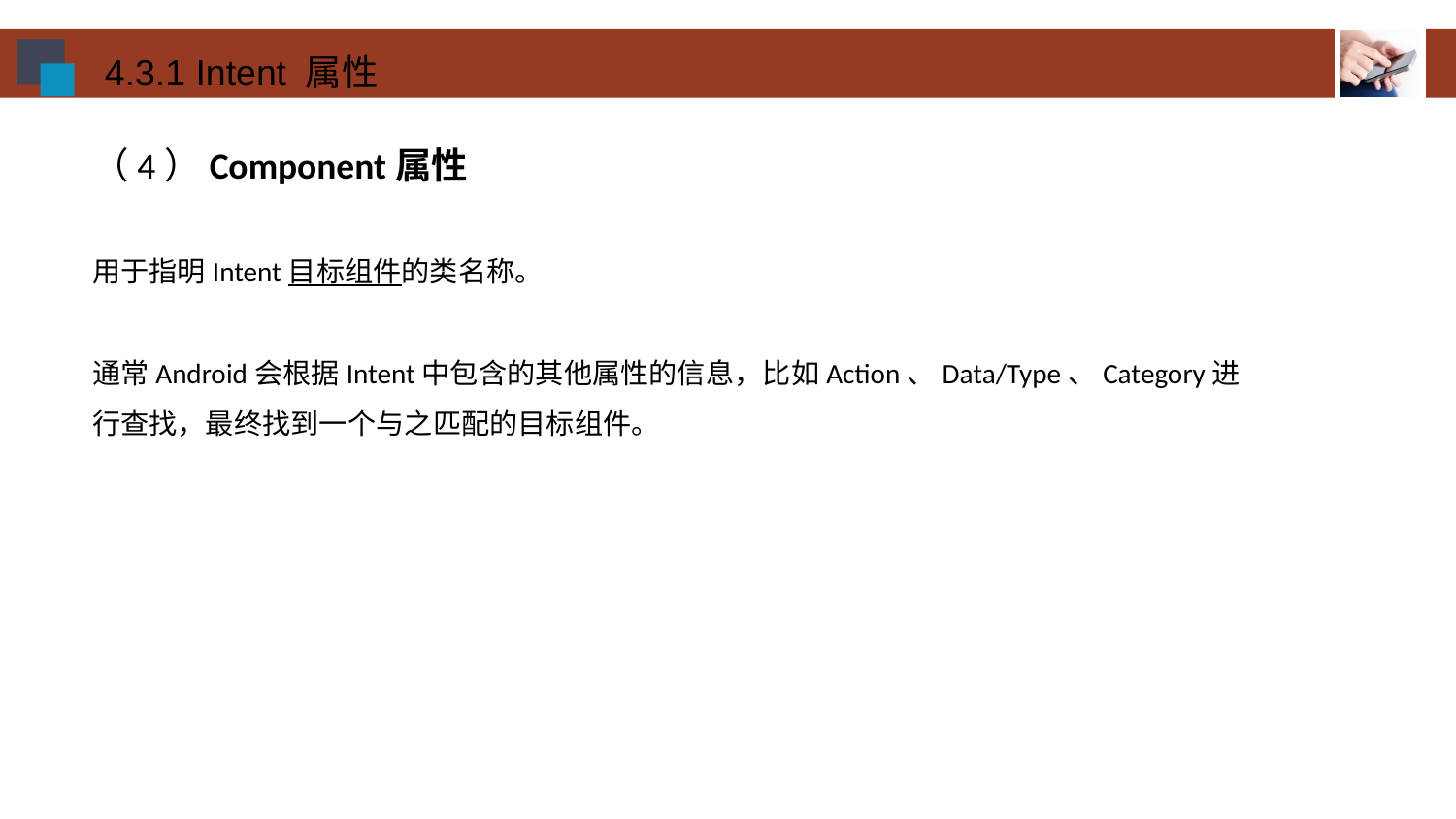

4.3.1 Intent 属性
（4）Component属性

用于指明Intent目标组件的类名称。

通常Android会根据Intent中包含的其他属性的信息，比如Action、Data/Type、Category进行查找，最终找到一个与之匹配的目标组件。